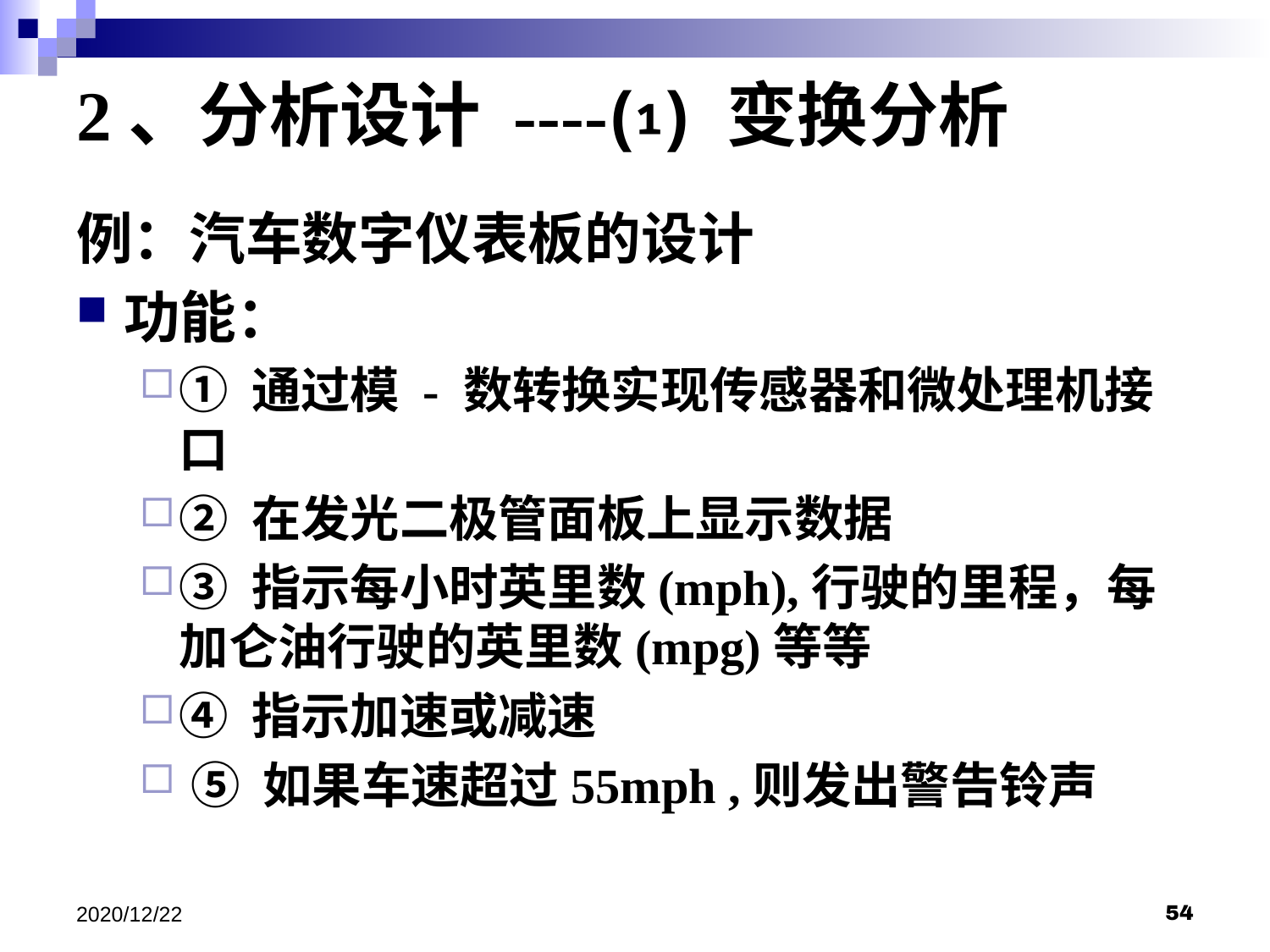

# 2、分析设计 ----⑴ 变换分析
例：汽车数字仪表板的设计
功能：
① 通过模 - 数转换实现传感器和微处理机接口
② 在发光二极管面板上显示数据
③ 指示每小时英里数(mph),行驶的里程，每加仑油行驶的英里数(mpg)等等
④ 指示加速或减速
 ⑤ 如果车速超过55mph ,则发出警告铃声
2020/12/22
54